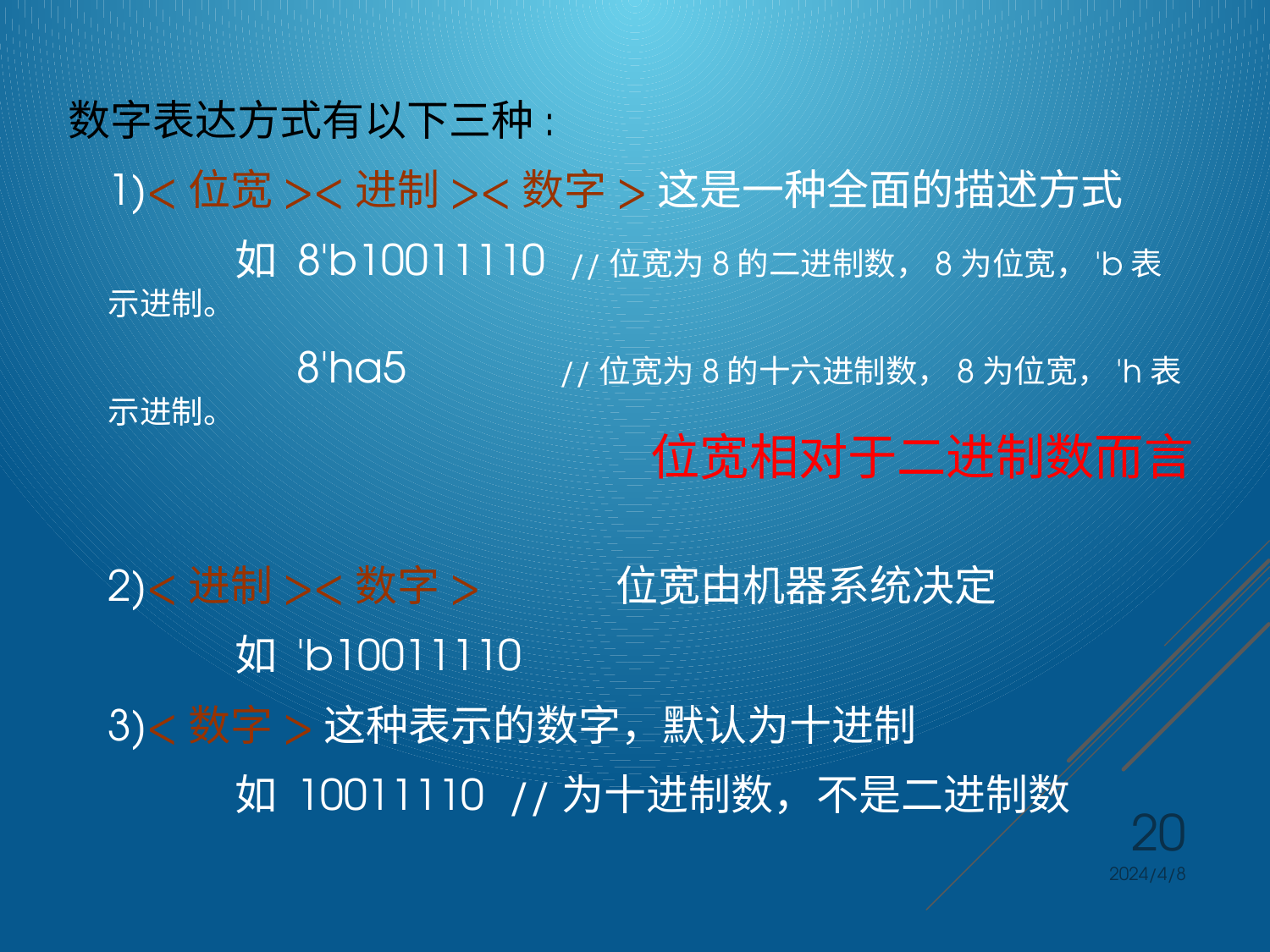

数字表达方式有以下三种:
	1)<位宽><进制><数字>这是一种全面的描述方式
		如 8'b10011110  //位宽为8的二进制数，8为位宽，'b表示进制。
		      8'ha5	      //位宽为8的十六进制数，8为位宽，'h表示进制。

	2)<进制><数字> 	位宽由机器系统决定
		如 'b10011110
	3)<数字>这种表示的数字，默认为十进制
		如 10011110  //为十进制数，不是二进制数
位宽相对于二进制数而言
20
2024/4/8